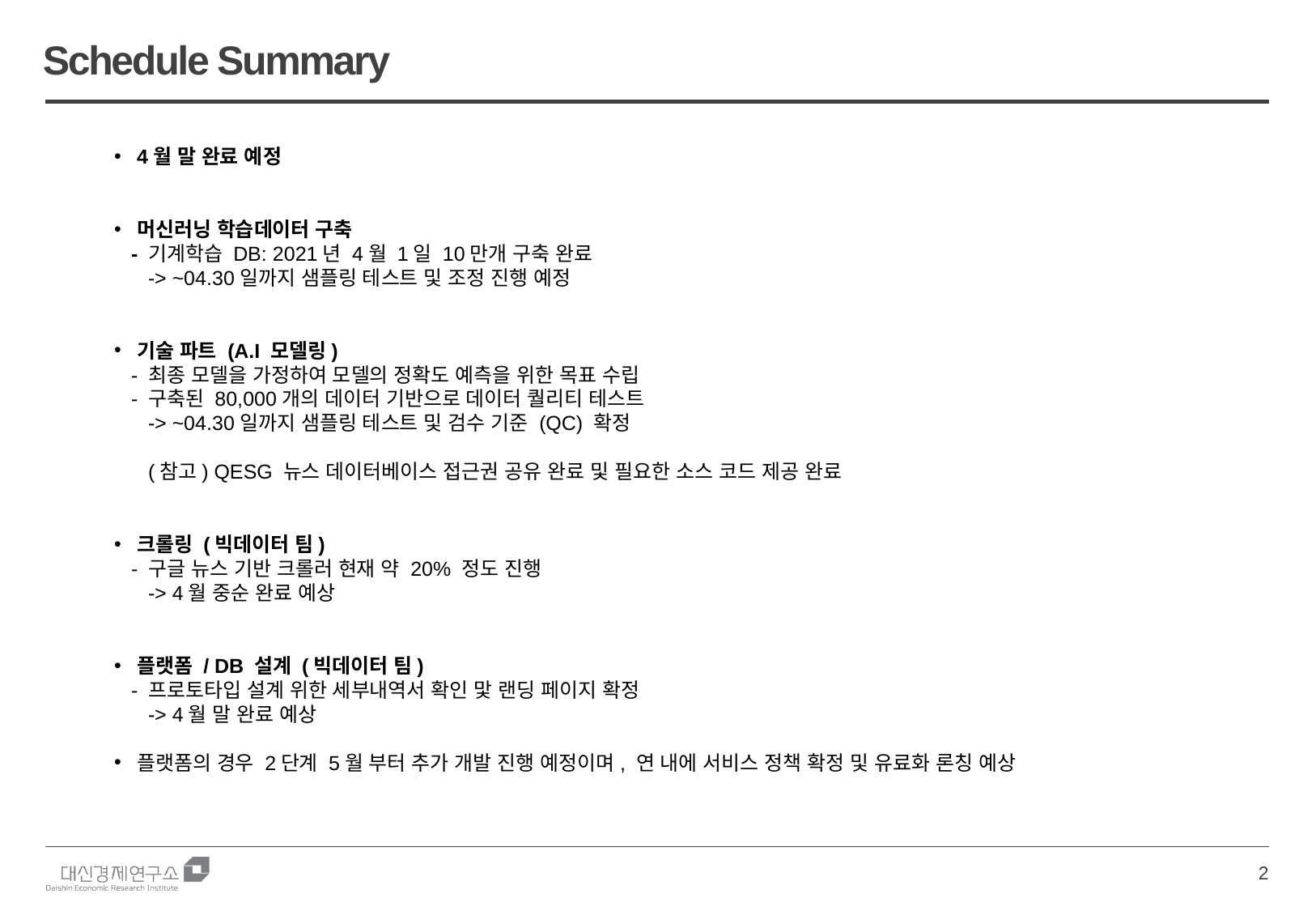

Schedule Summary
4월 말 완료 예정

머신러닝 학습데이터 구축
   - 기계학습 DB: 2021년 4월 1일 10만개 구축 완료
      -> ~04.30일까지 샘플링 테스트 및 조정 진행 예정

기술 파트 (A.I 모델링)
   - 최종 모델을 가정하여 모델의 정확도 예측을 위한 목표 수립
   - 구축된 80,000개의 데이터 기반으로 데이터 퀄리티 테스트
      -> ~04.30일까지 샘플링 테스트 및 검수 기준 (QC) 확정

      (참고) QESG 뉴스 데이터베이스 접근권 공유 완료 및 필요한 소스 코드 제공 완료

크롤링 (빅데이터 팀)
   - 구글 뉴스 기반 크롤러 현재 약 20% 정도 진행
      -> 4월 중순 완료 예상

플랫폼 / DB 설계 (빅데이터 팀)
   - 프로토타입 설계 위한 세부내역서 확인 맟 랜딩 페이지 확정
      -> 4월 말 완료 예상

플랫폼의 경우 2단계 5월 부터 추가 개발 진행 예정이며, 연 내에 서비스 정책 확정 및 유료화 론칭 예상
2